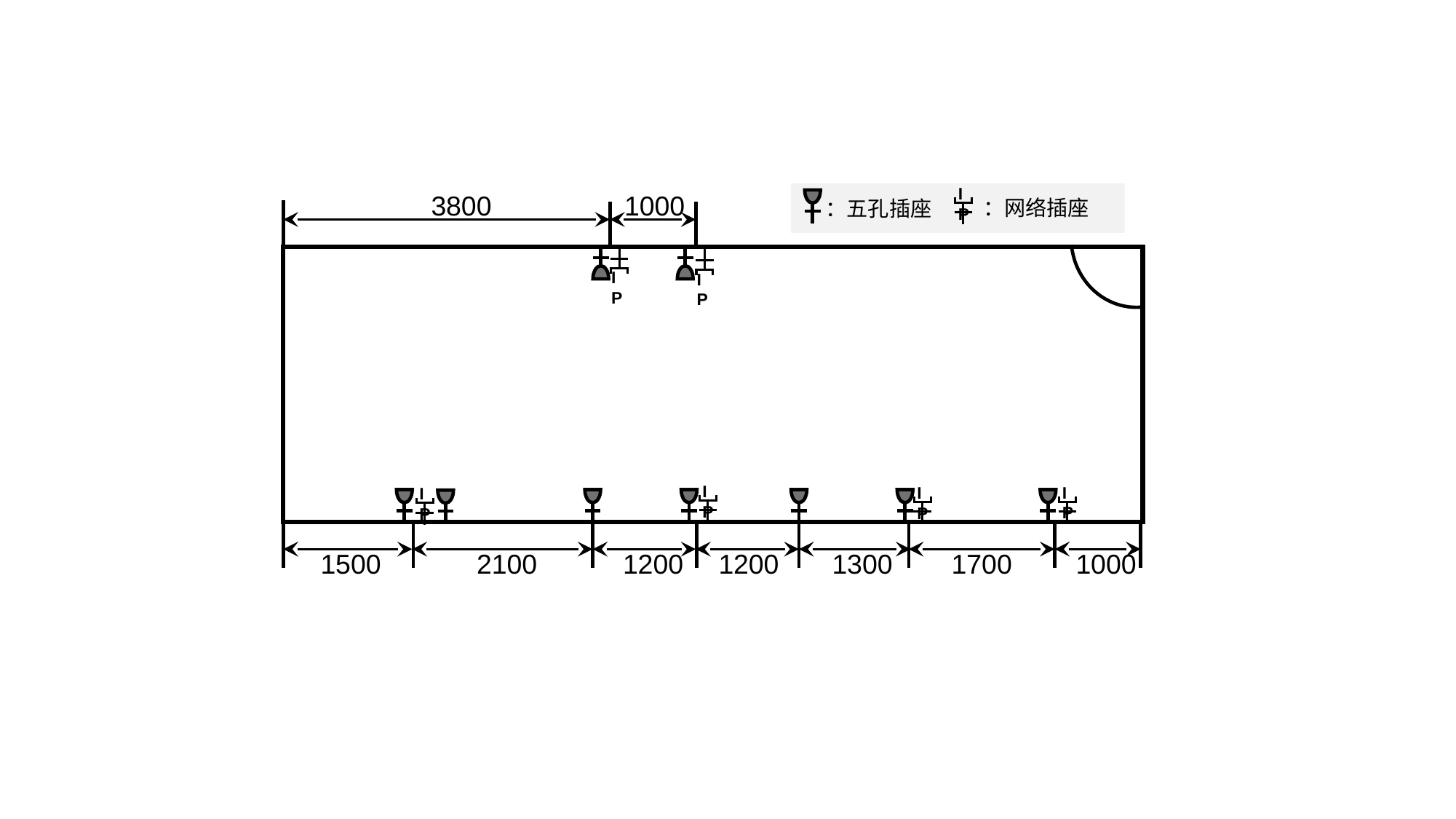

IP
3800
1000

：网络插座
：五孔插座

IP
IP
IP
IP
IP
IP

1500
2100
1200
1200
1300
1700
1000